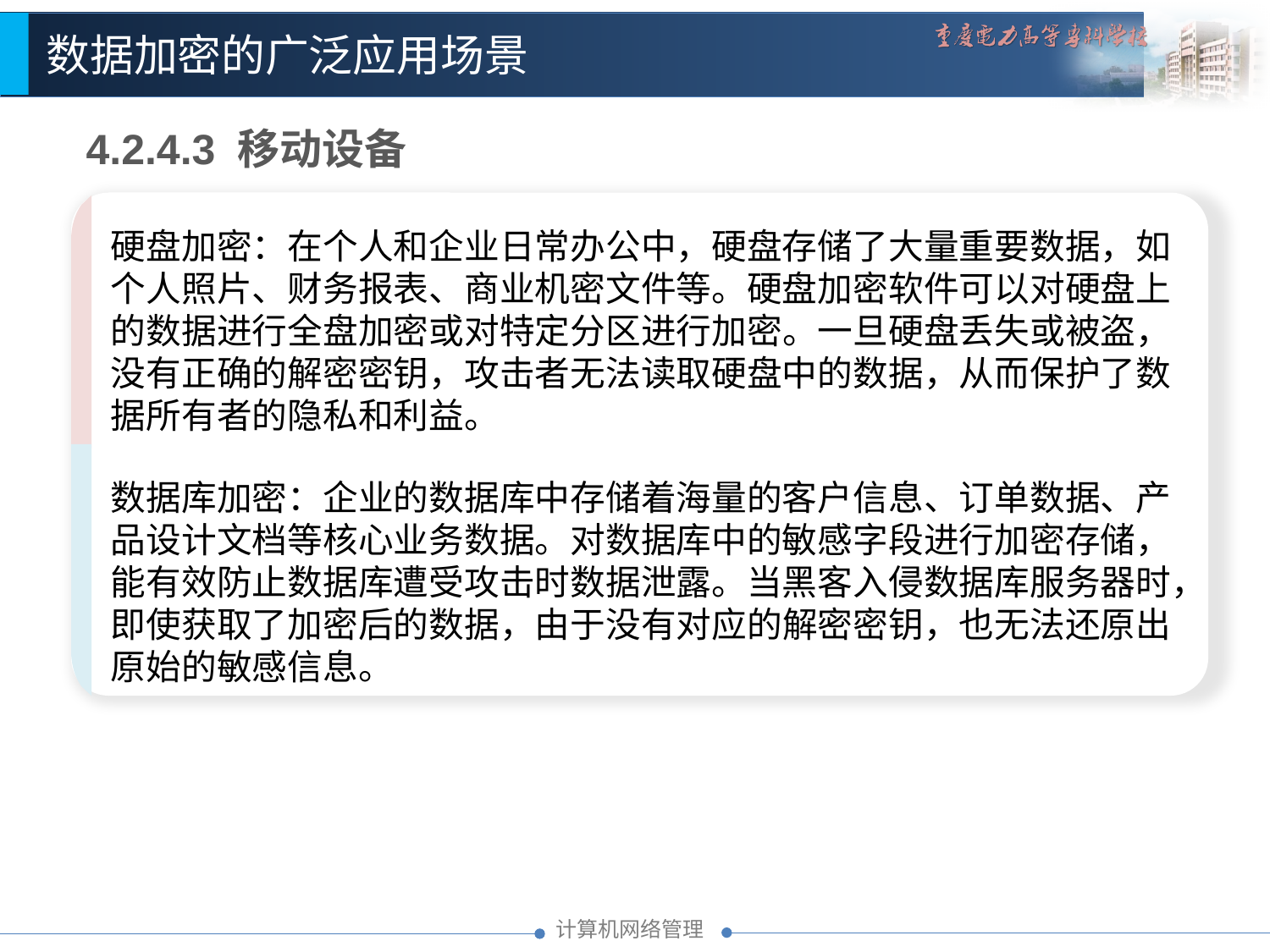

数据加密的广泛应用场景
4.2.4.3 移动设备

硬盘加密：在个人和企业日常办公中，硬盘存储了大量重要数据，如个人照片、财务报表、商业机密文件等。硬盘加密软件可以对硬盘上的数据进行全盘加密或对特定分区进行加密。一旦硬盘丢失或被盗，没有正确的解密密钥，攻击者无法读取硬盘中的数据，从而保护了数据所有者的隐私和利益。

数据库加密：企业的数据库中存储着海量的客户信息、订单数据、产品设计文档等核心业务数据。对数据库中的敏感字段进行加密存储，能有效防止数据库遭受攻击时数据泄露。当黑客入侵数据库服务器时，即使获取了加密后的数据，由于没有对应的解密密钥，也无法还原出原始的敏感信息。